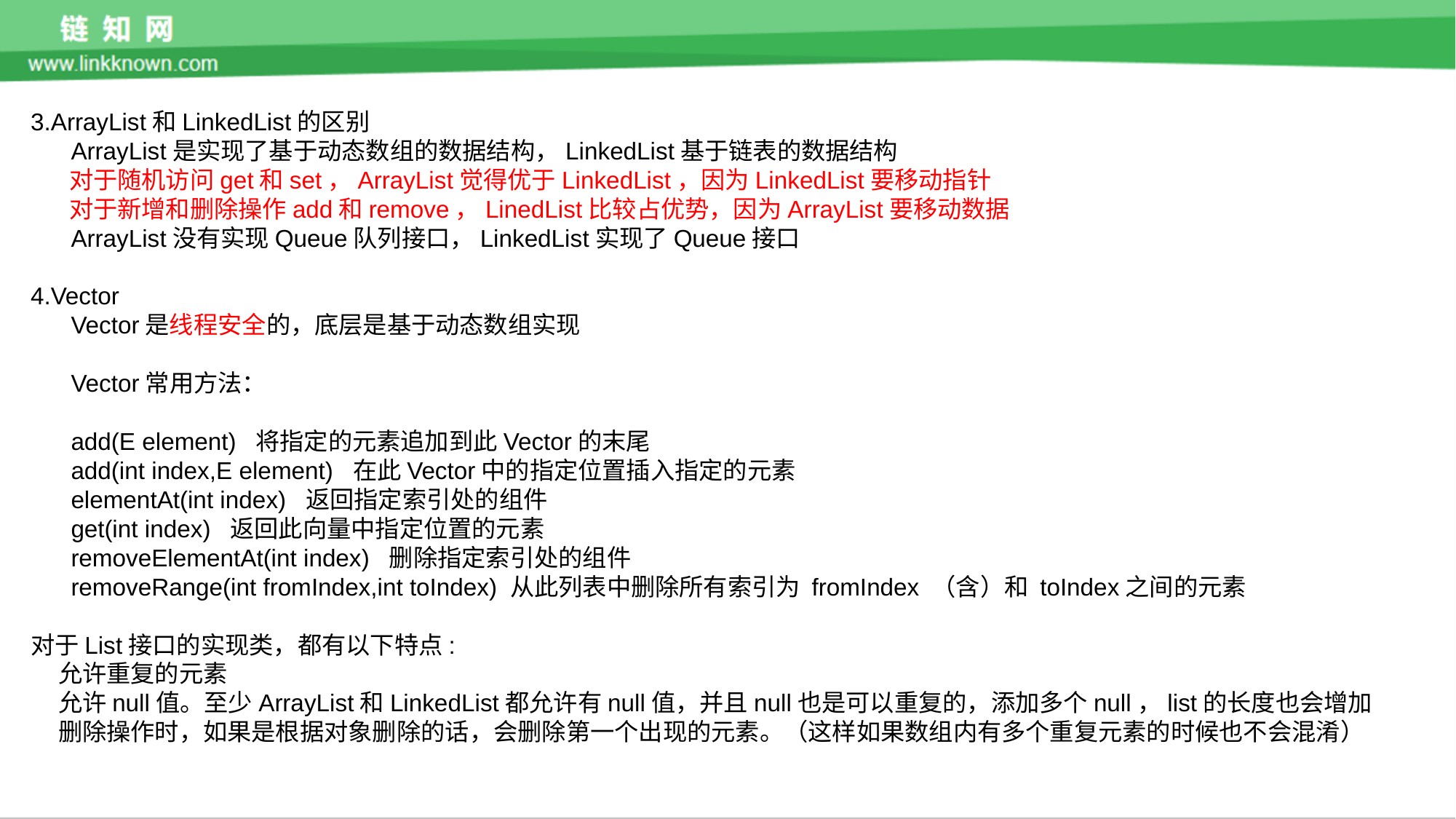

3.ArrayList和LinkedList的区别
      ArrayList是实现了基于动态数组的数据结构，LinkedList基于链表的数据结构
      对于随机访问get和set，ArrayList觉得优于LinkedList，因为LinkedList要移动指针
      对于新增和删除操作add和remove，LinedList比较占优势，因为ArrayList要移动数据
      ArrayList没有实现Queue队列接口，LinkedList实现了Queue接口

4.Vector
      Vector是线程安全的，底层是基于动态数组实现

      Vector常用方法：

      add(E element)  将指定的元素追加到此Vector的末尾
      add(int index,E element)  在此Vector中的指定位置插入指定的元素
      elementAt(int index)  返回指定索引处的组件
      get(int index)  返回此向量中指定位置的元素
      removeElementAt(int index)  删除指定索引处的组件
      removeRange(int fromIndex,int toIndex) 从此列表中删除所有索引为 fromIndex （含）和 toIndex之间的元素

对于List接口的实现类，都有以下特点:
    允许重复的元素
    允许null值。至少ArrayList和LinkedList都允许有null值，并且null也是可以重复的，添加多个null，list的长度也会增加
    删除操作时，如果是根据对象删除的话，会删除第一个出现的元素。（这样如果数组内有多个重复元素的时候也不会混淆）